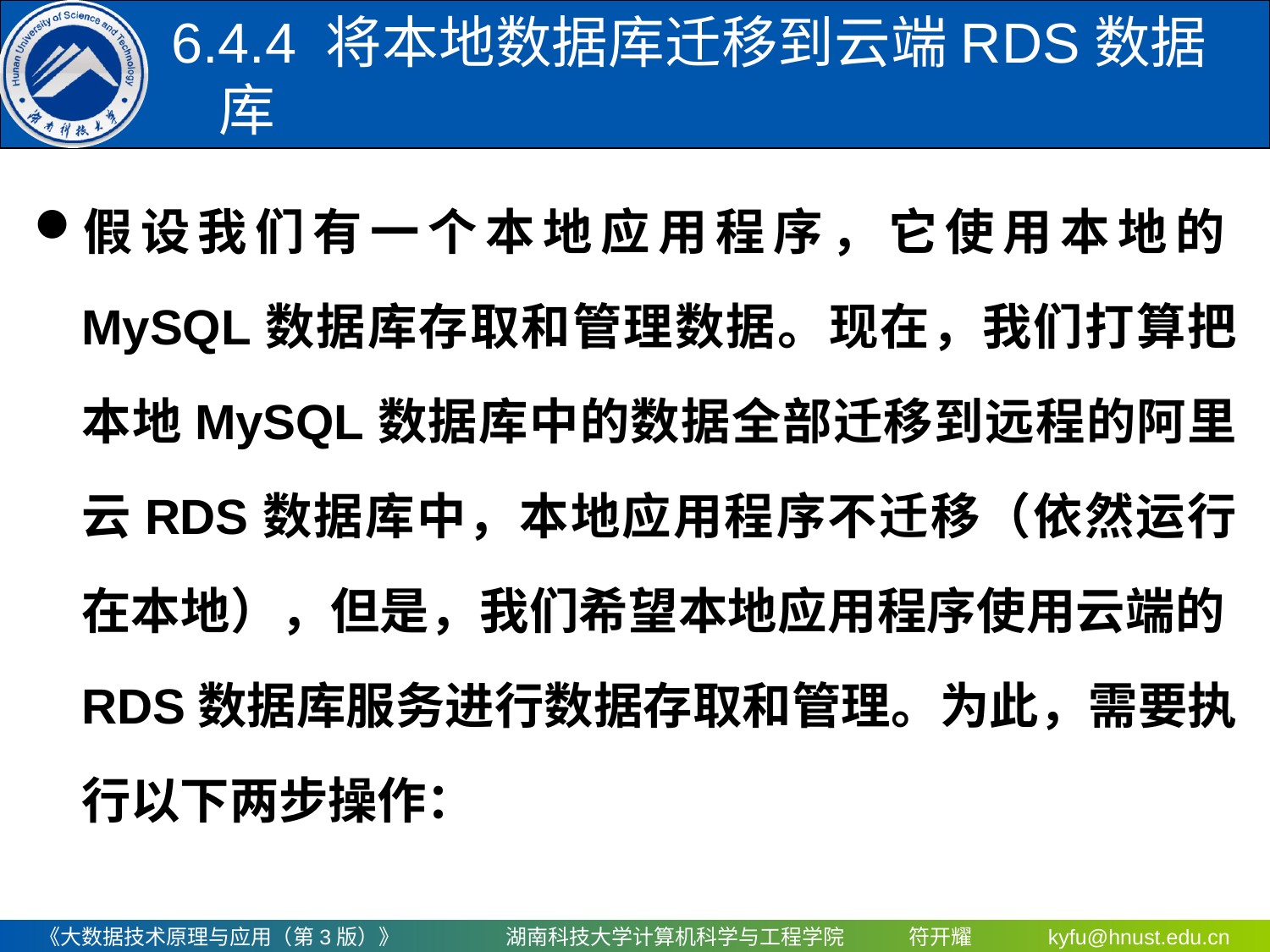

6.4.4 将本地数据库迁移到云端RDS数据库
假设我们有一个本地应用程序，它使用本地的MySQL数据库存取和管理数据。现在，我们打算把本地MySQL数据库中的数据全部迁移到远程的阿里云RDS数据库中，本地应用程序不迁移（依然运行在本地），但是，我们希望本地应用程序使用云端的RDS数据库服务进行数据存取和管理。为此，需要执行以下两步操作：